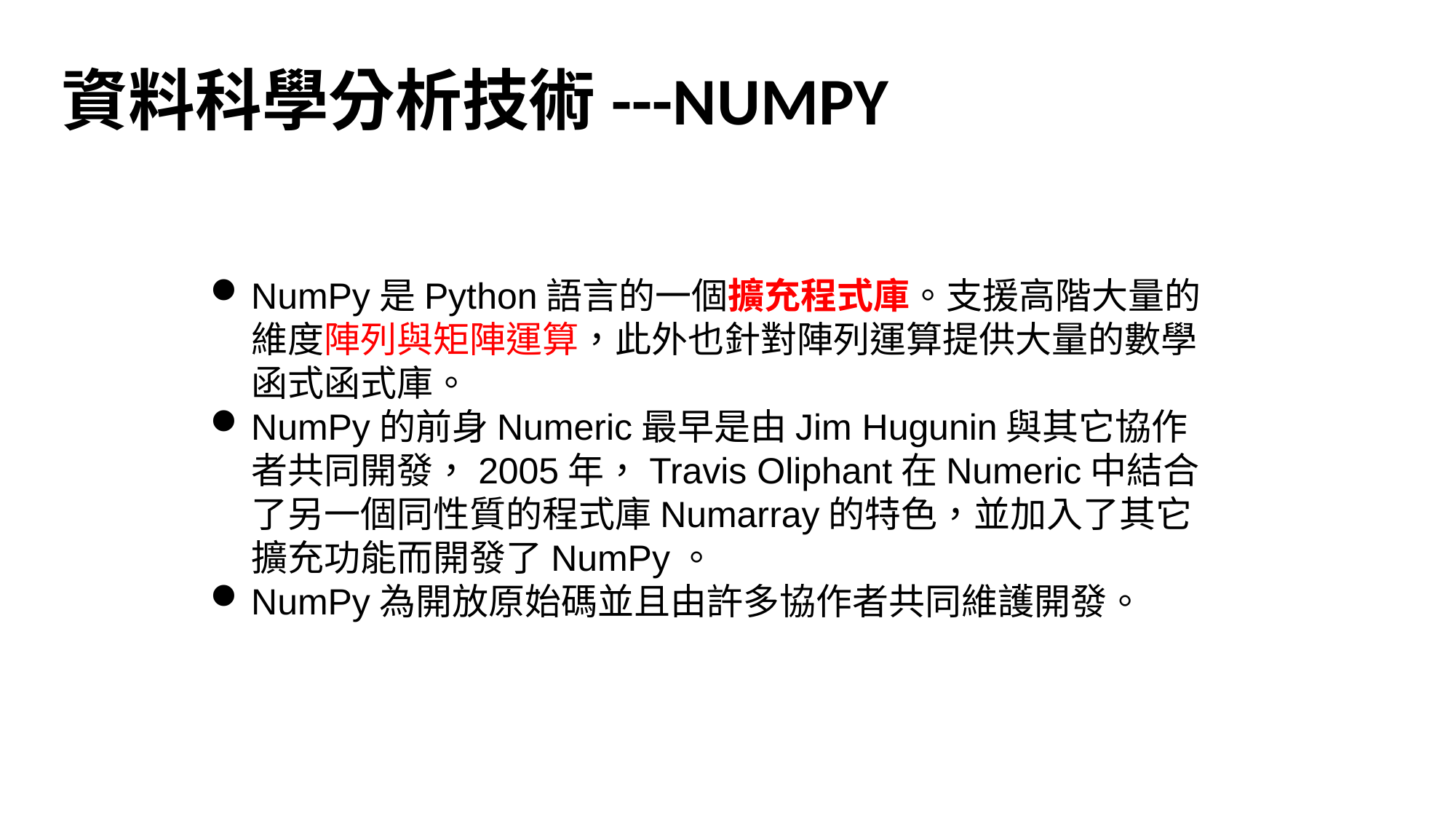

# 資料科學分析技術---NUMPY
NumPy是Python語言的一個擴充程式庫。支援高階大量的維度陣列與矩陣運算，此外也針對陣列運算提供大量的數學函式函式庫。
NumPy的前身Numeric最早是由Jim Hugunin與其它協作者共同開發，2005年，Travis Oliphant在Numeric中結合了另一個同性質的程式庫Numarray的特色，並加入了其它擴充功能而開發了NumPy。
NumPy為開放原始碼並且由許多協作者共同維護開發。